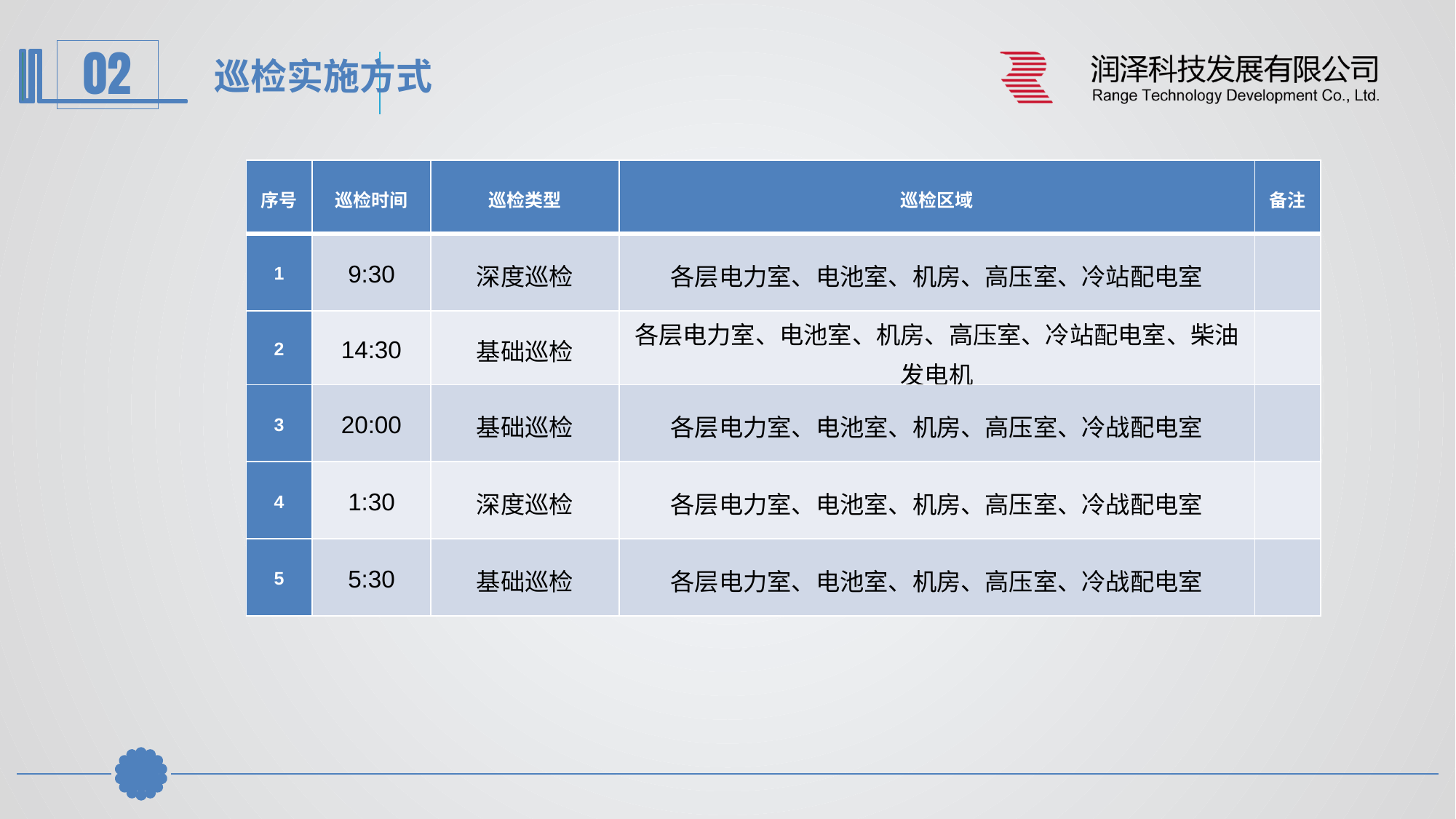

巡检实施方式
| 序号 | 巡检时间 | 巡检类型 | 巡检区域 | 备注 |
| --- | --- | --- | --- | --- |
| 1 | 9:30 | 深度巡检 | 各层电力室、电池室、机房、高压室、冷站配电室 |  |
| 2 | 14:30 | 基础巡检 | 各层电力室、电池室、机房、高压室、冷站配电室、柴油发电机 |  |
| 3 | 20:00 | 基础巡检 | 各层电力室、电池室、机房、高压室、冷战配电室 |  |
| 4 | 1:30 | 深度巡检 | 各层电力室、电池室、机房、高压室、冷战配电室 |  |
| 5 | 5:30 | 基础巡检 | 各层电力室、电池室、机房、高压室、冷战配电室 |  |
5